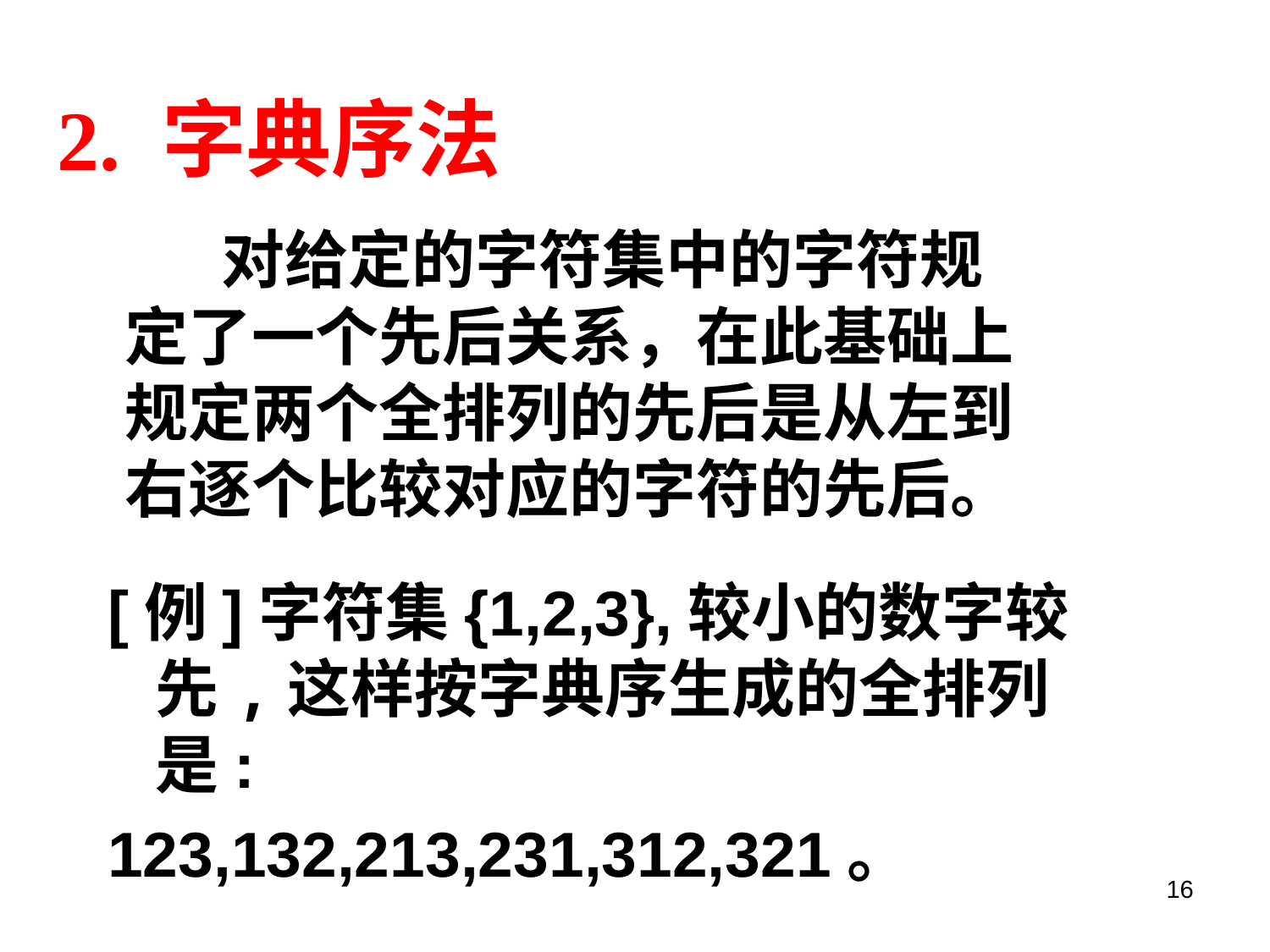

2. 字典序法
        对给定的字符集中的字符规定了一个先后关系，在此基础上规定两个全排列的先后是从左到右逐个比较对应的字符的先后。
[例]字符集{1,2,3},较小的数字较先,这样按字典序生成的全排列是:
123,132,213,231,312,321。
16